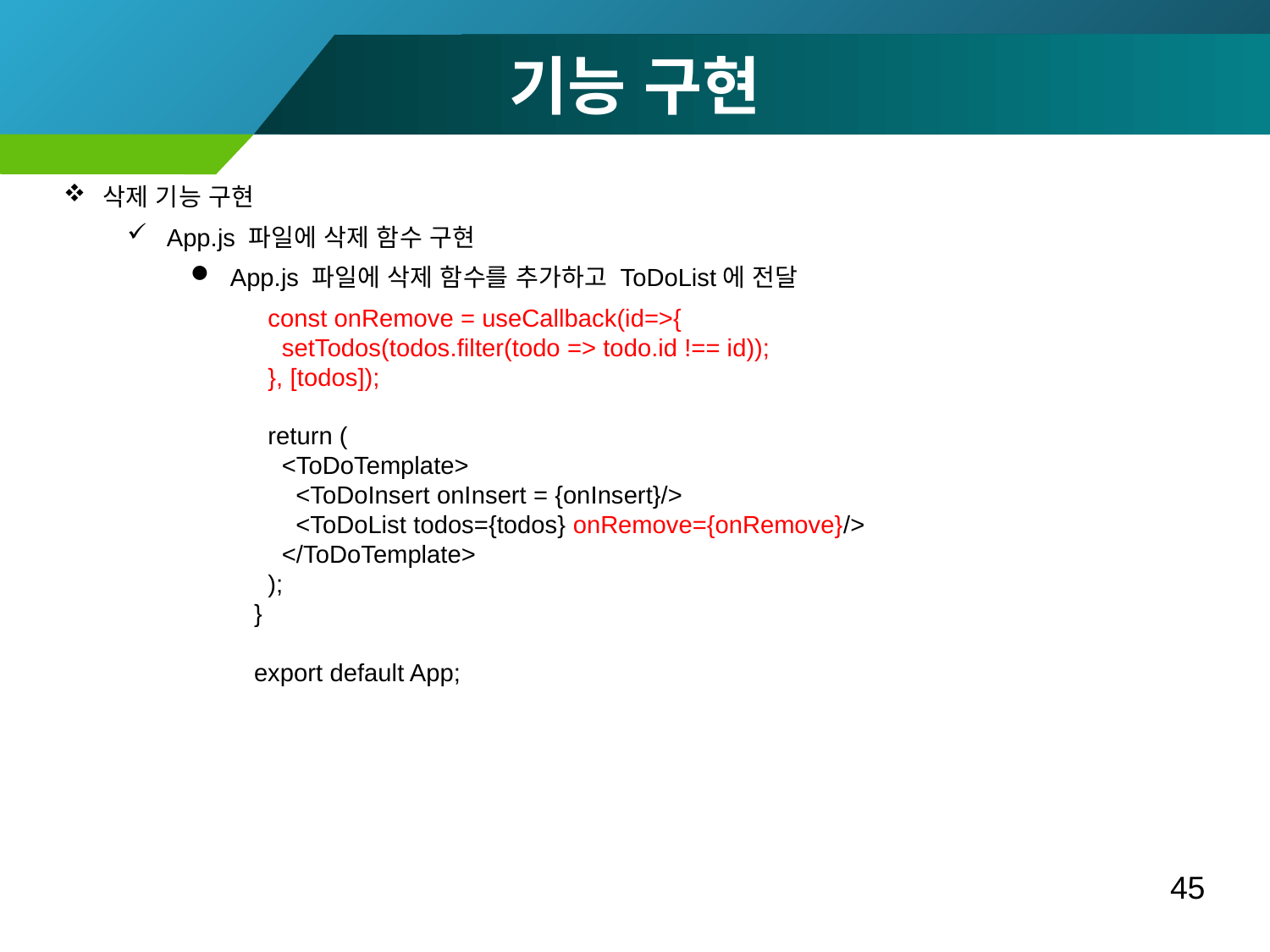

기능 구현
삭제 기능 구현
App.js 파일에 삭제 함수 구현
App.js 파일에 삭제 함수를 추가하고 ToDoList에 전달
  const onRemove = useCallback(id=>{
    setTodos(todos.filter(todo => todo.id !== id));
  }, [todos]);

  return (
    <ToDoTemplate>
      <ToDoInsert onInsert = {onInsert}/>
      <ToDoList todos={todos} onRemove={onRemove}/>
    </ToDoTemplate>
  );
}

export default App;

45